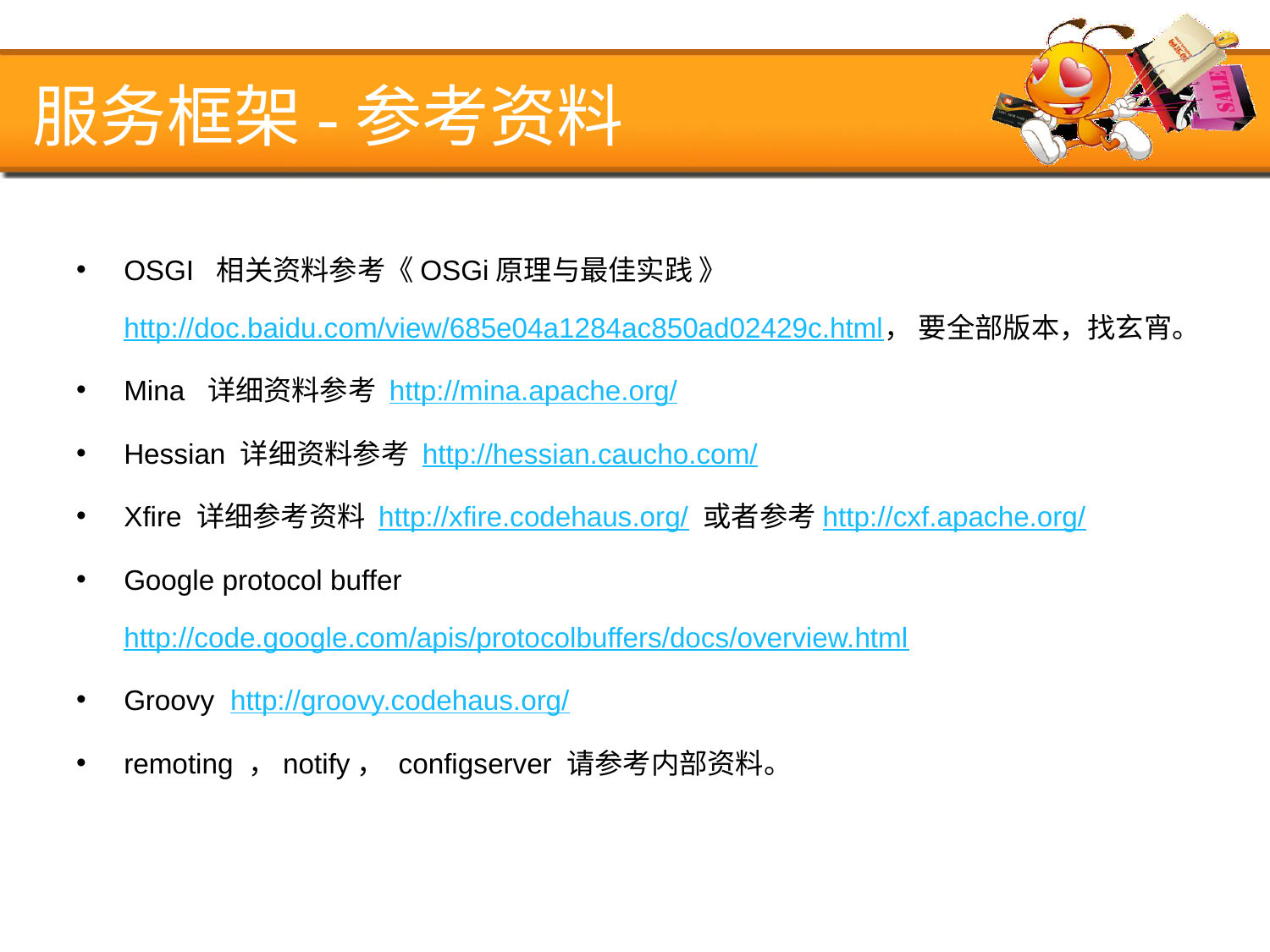

# 服务框架-参考资料
OSGI  相关资料参考《OSGi原理与最佳实践 》http://doc.baidu.com/view/685e04a1284ac850ad02429c.html， 要全部版本，找玄宵。
Mina  详细资料参考 http://mina.apache.org/
Hessian 详细资料参考 http://hessian.caucho.com/
Xfire 详细参考资料 http://xfire.codehaus.org/ 或者参考http://cxf.apache.org/
Google protocol buffer  http://code.google.com/apis/protocolbuffers/docs/overview.html
Groovy  http://groovy.codehaus.org/
remoting ，notify， configserver 请参考内部资料。